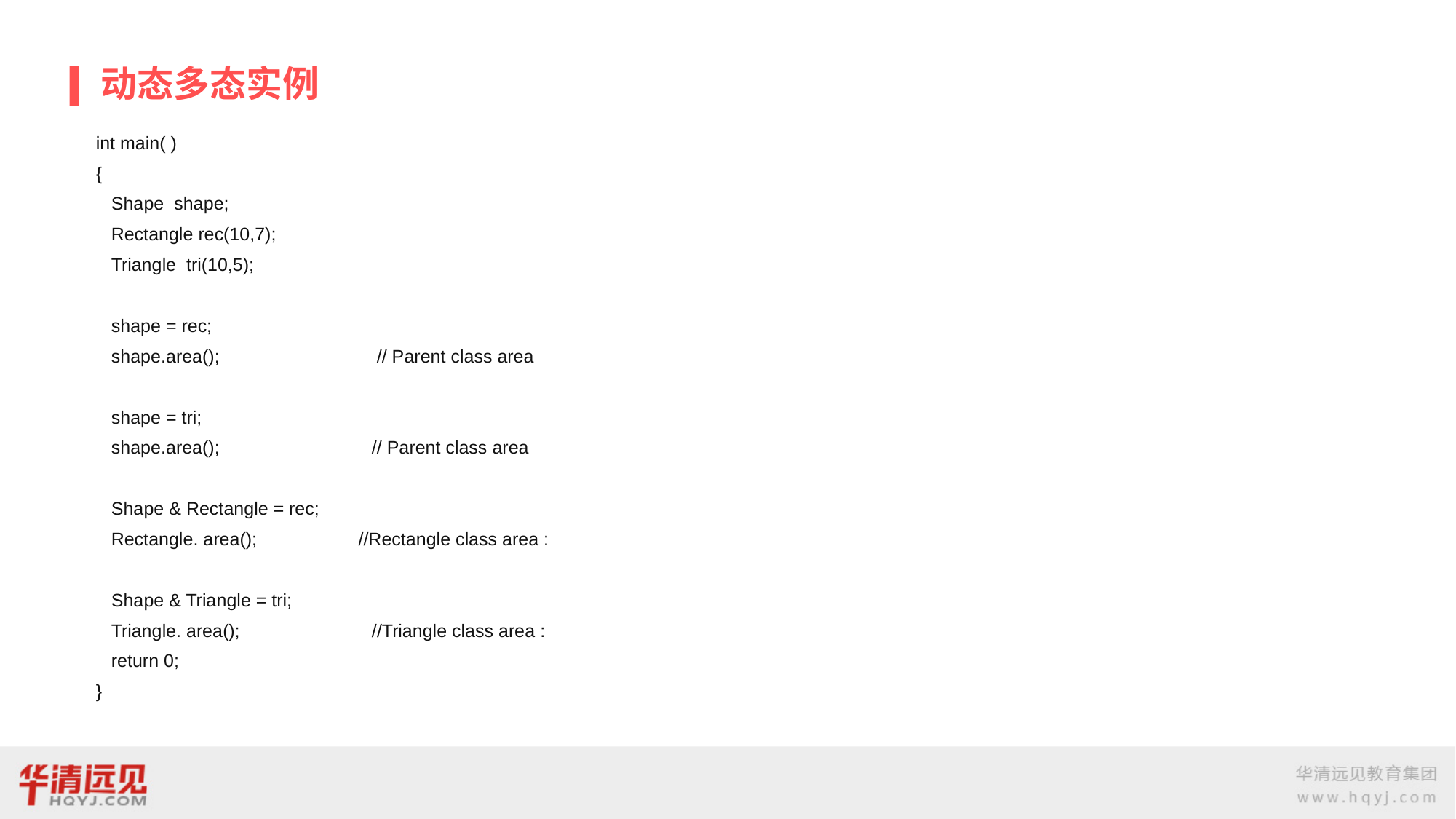

# 动态多态实例
int main( )
{
   Shape  shape;
   Rectangle rec(10,7);
   Triangle  tri(10,5);

   shape = rec;
   shape.area();                               // Parent class area

   shape = tri;
   shape.area();                              // Parent class area

   Shape & Rectangle = rec;
   Rectangle. area();                    //Rectangle class area :

   Shape & Triangle = tri;
   Triangle. area();                          //Triangle class area :
   return 0;
}